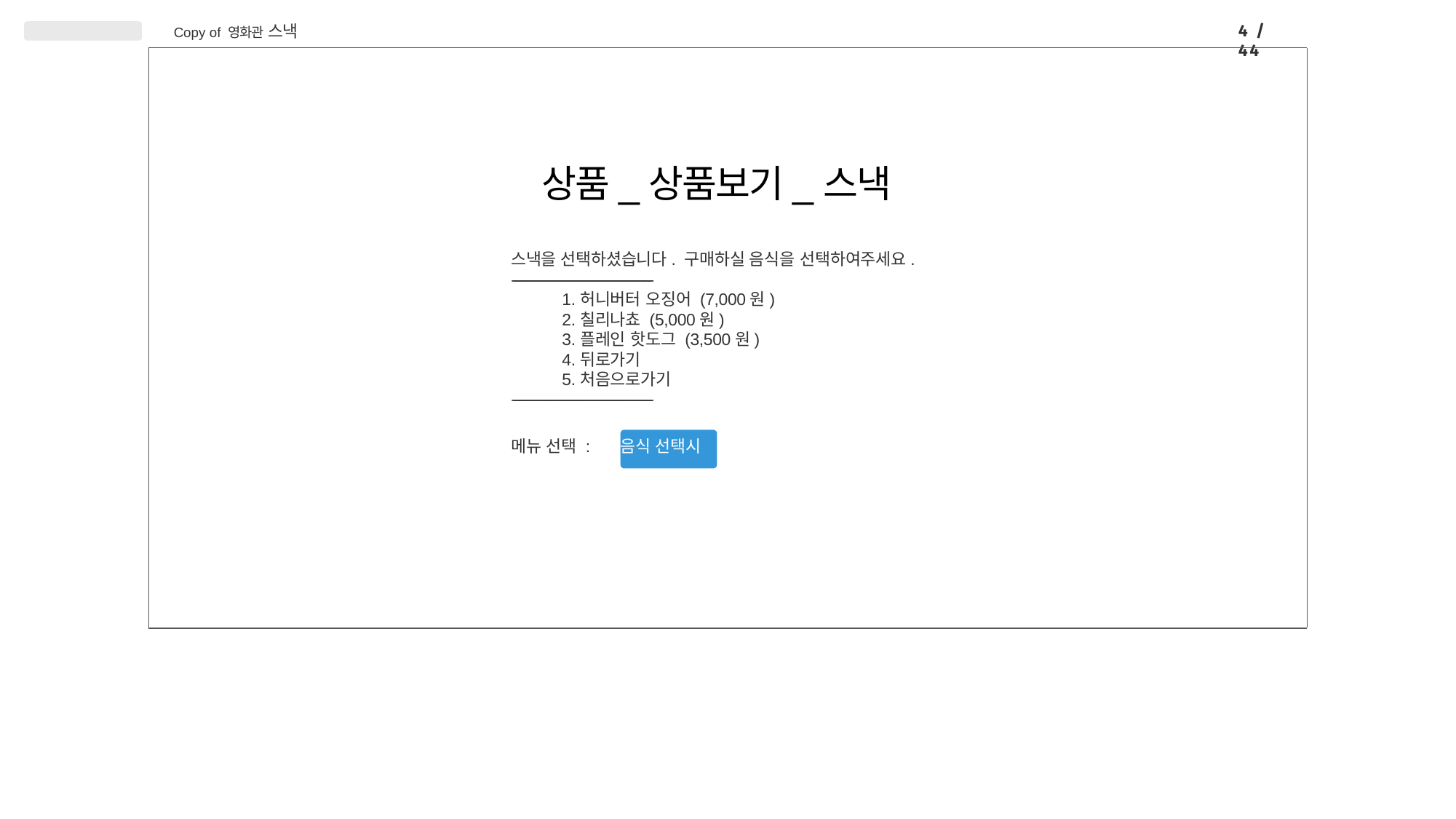

4 / 44
Copy of 영화관 스낵

# 상품_상품보기_스낵
스낵을 선택하셨습니다. 구매하실 음식을 선택하여주세요.
-----------------------------------------------------------------
허니버터 오징어 (7,000원)
칠리나쵸 (5,000원)
플레인 핫도그 (3,500원)
뒤로가기
처음으로가기
-----------------------------------------------------------------

메뉴 선택 :	음식 선택시